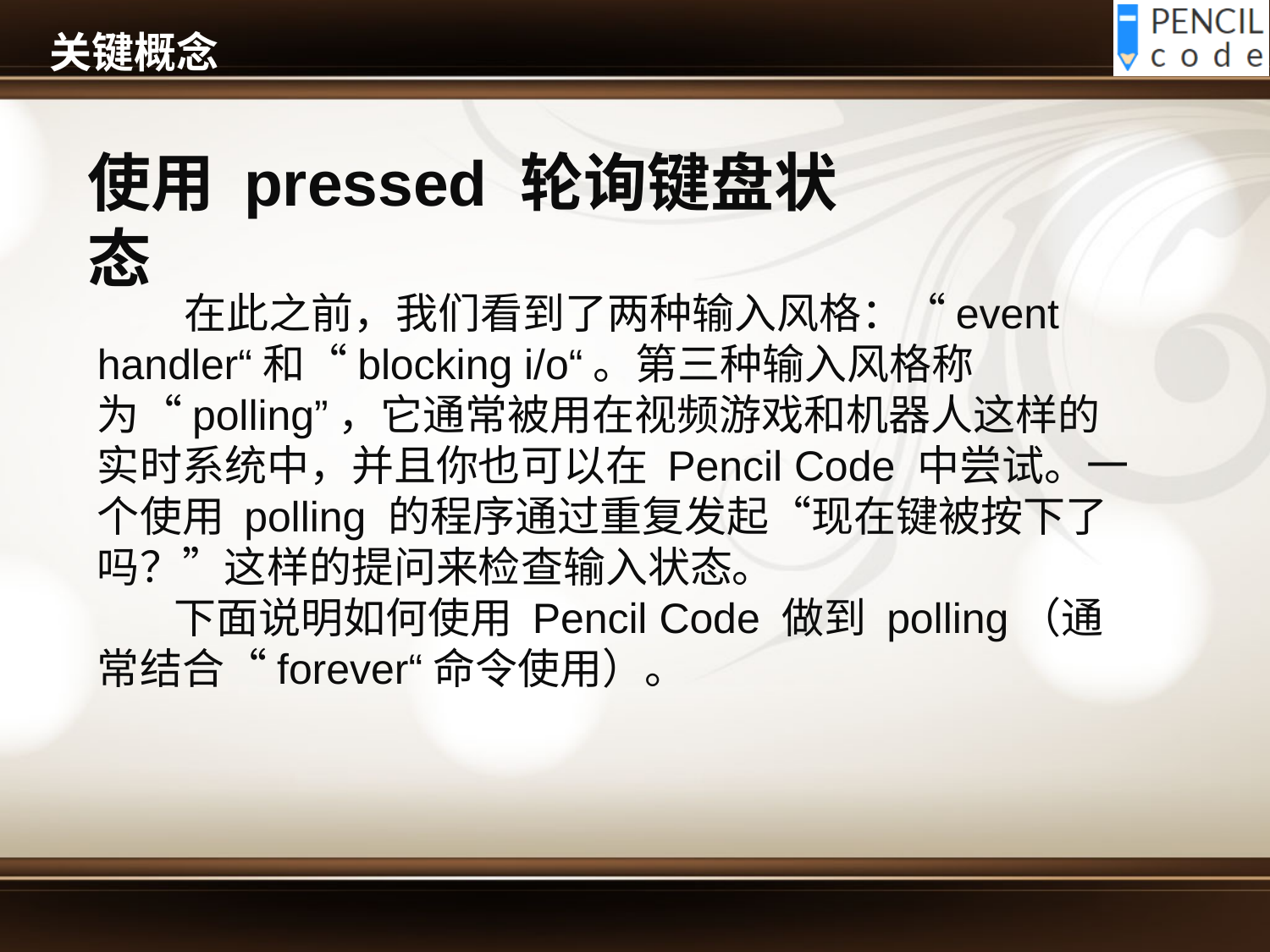

# 关键概念
使用 pressed 轮询键盘状态
        在此之前，我们看到了两种输入风格：“event handler“和“blocking i/o“。第三种输入风格称为“polling”，它通常被用在视频游戏和机器人这样的实时系统中，并且你也可以在 Pencil Code 中尝试。一个使用 polling 的程序通过重复发起“现在键被按下了吗？”这样的提问来检查输入状态。
       下面说明如何使用 Pencil Code 做到 polling（通常结合“forever“命令使用）。